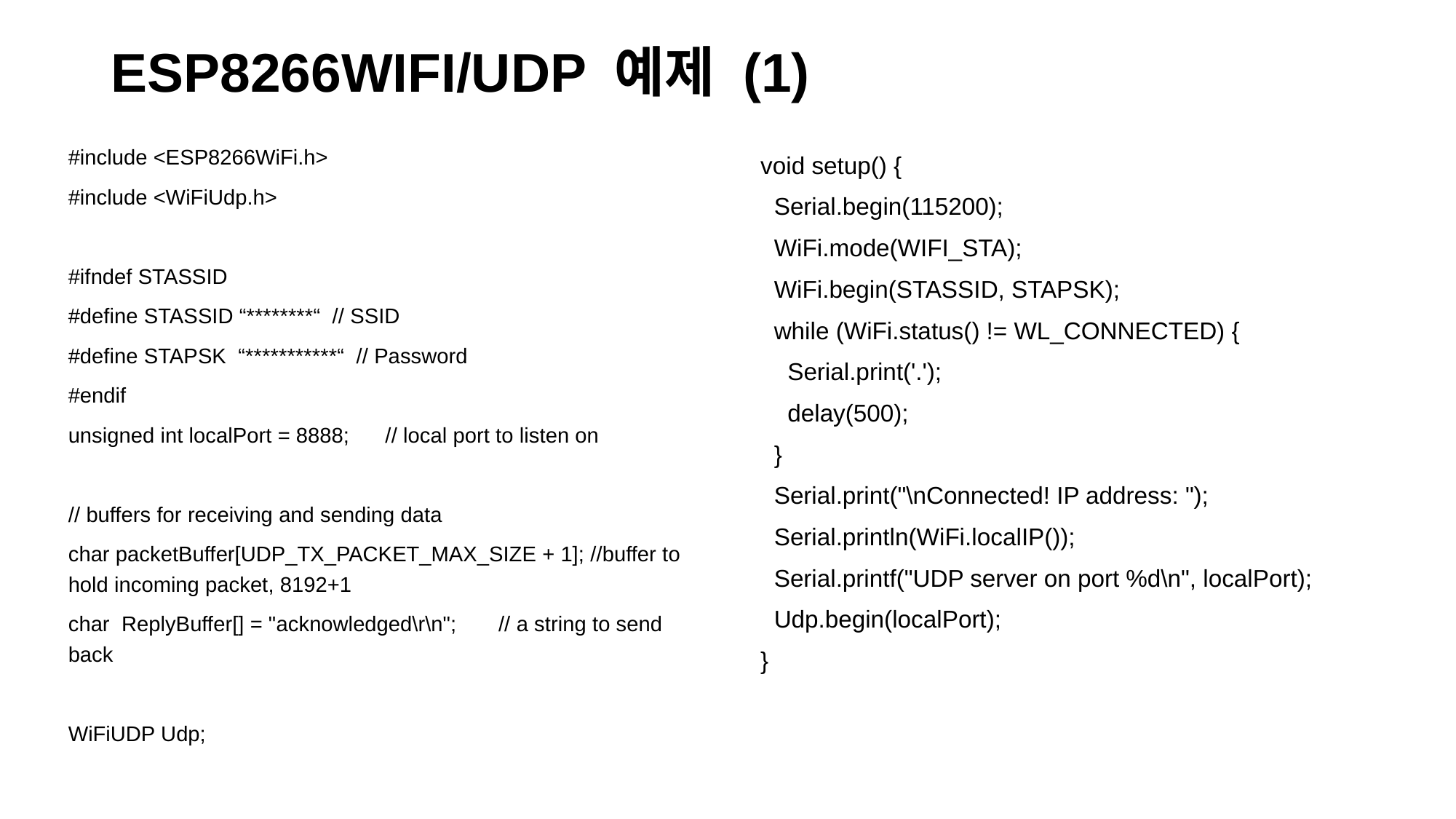

# ESP8266WIFI/UDP 예제 (1)
#include <ESP8266WiFi.h>
#include <WiFiUdp.h>

#ifndef STASSID
#define STASSID “********“  // SSID
#define STAPSK  “***********“  // Password
#endif
unsigned int localPort = 8888;      // local port to listen on

// buffers for receiving and sending data
char packetBuffer[UDP_TX_PACKET_MAX_SIZE + 1]; //buffer to hold incoming packet, 8192+1
char  ReplyBuffer[] = "acknowledged\r\n";       // a string to send back

WiFiUDP Udp;

void setup() {
  Serial.begin(115200);
  WiFi.mode(WIFI_STA);
  WiFi.begin(STASSID, STAPSK);
  while (WiFi.status() != WL_CONNECTED) {
    Serial.print('.');
    delay(500);
  }
  Serial.print("\nConnected! IP address: ");
  Serial.println(WiFi.localIP());
  Serial.printf("UDP server on port %d\n", localPort);
  Udp.begin(localPort);
}